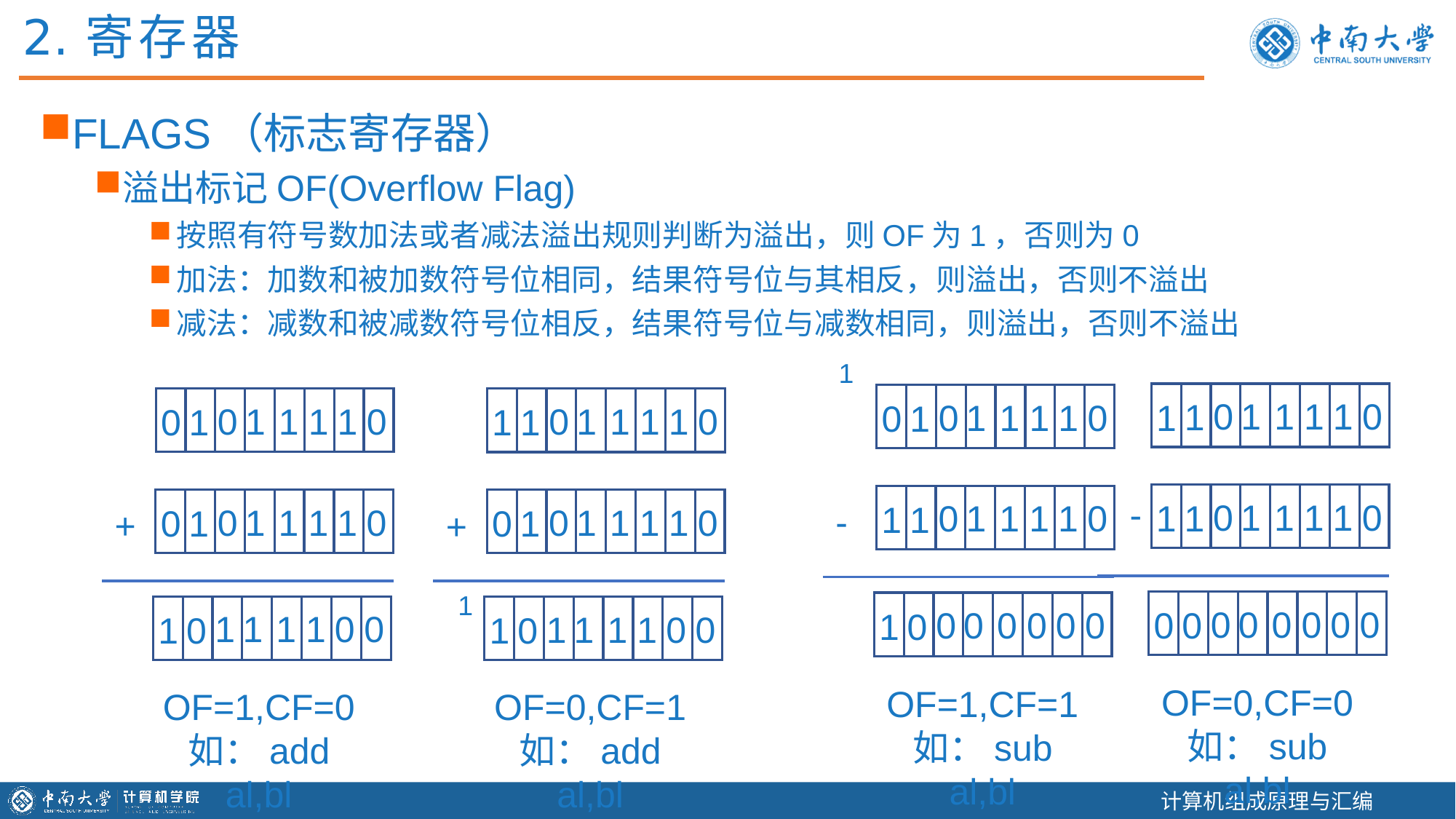

2.寄存器
FLAGS（标志寄存器）
溢出标记OF(Overflow Flag)
按照有符号数加法或者减法溢出规则判断为溢出，则OF为1，否则为0
加法：加数和被加数符号位相同，结果符号位与其相反，则溢出，否则不溢出
减法：减数和被减数符号位相反，结果符号位与减数相同，则溢出，否则不溢出

1

0
1
1
1
1
0

1
0
1
1
1
1
0
1
1
0
0
1
1
1
1
0
0
1
1
1
1
0
1
0
1
1

-
0
1
1
1
1
0

1
0
1
1
1
1
0
1
1
1
-
0
1
1
1
1
0
0
1
1
1
1
0
1
0
1
0
+
+
1

0
0
0
0
0
0

0
0
0
0
0
0
0
0
0
1
1
1
1
1
0
0
1
1
1
1
0
0
0
1
0
1
OF=0,CF=0
如：sub al,bl
OF=1,CF=1
如：sub al,bl
OF=1,CF=0
如：add al,bl
OF=0,CF=1
如：add al,bl
16